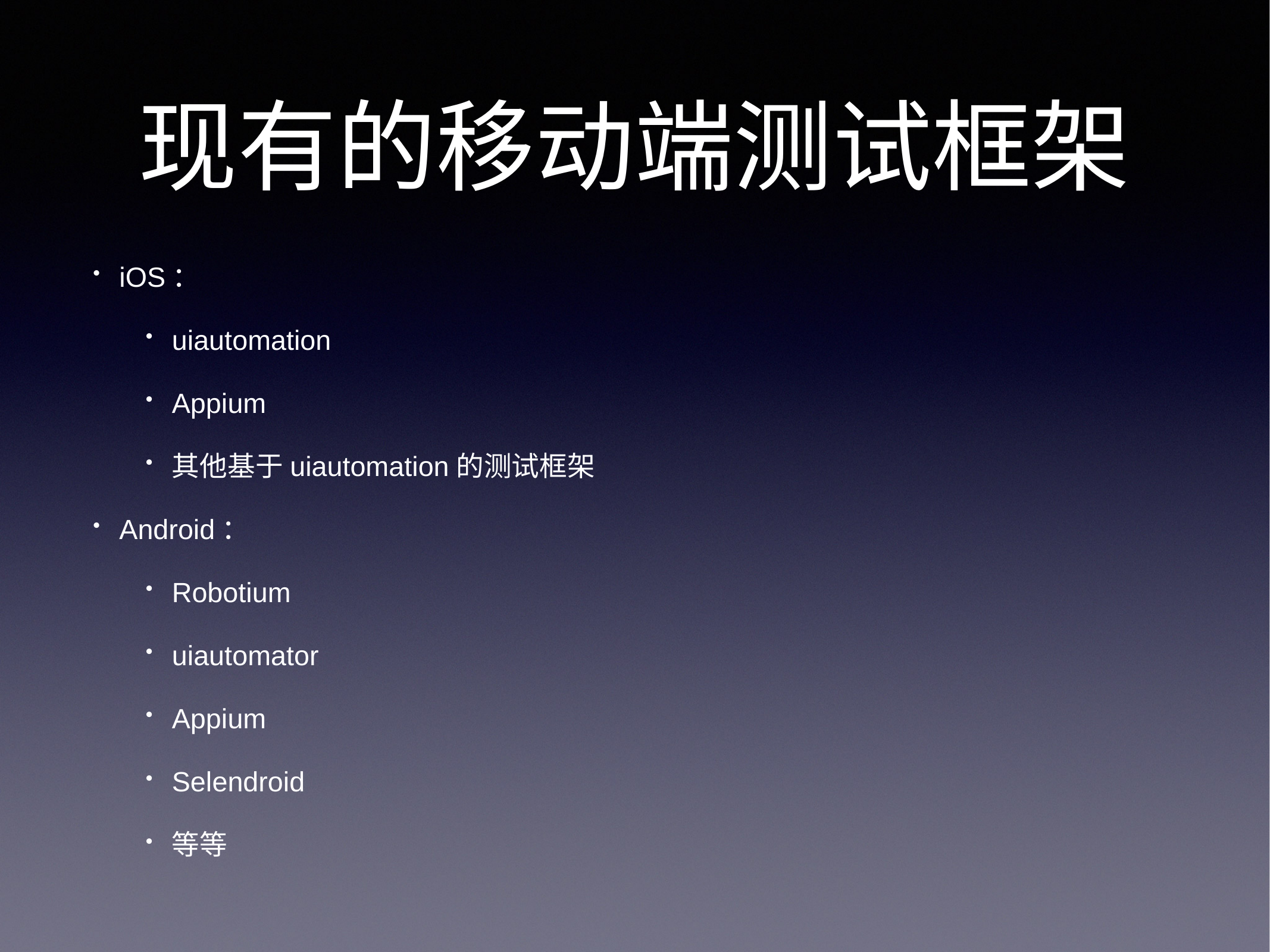

# 现有的移动端测试框架
iOS：
uiautomation
Appium
其他基于uiautomation的测试框架
Android：
Robotium
uiautomator
Appium
Selendroid
等等